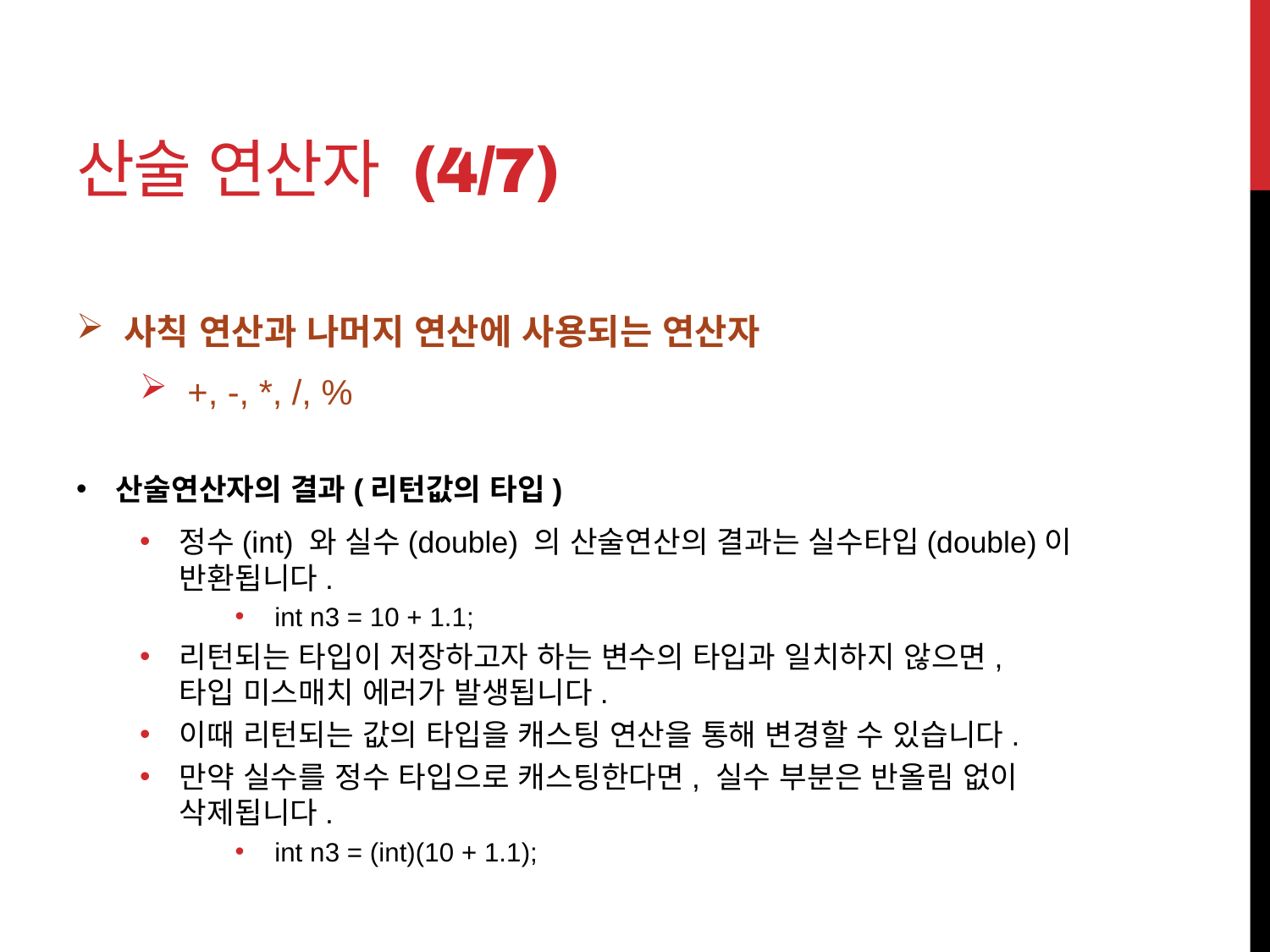

# 산술 연산자 (4/7)

사칙 연산과 나머지 연산에 사용되는 연산자
+, -, *, /, %

산술연산자의 결과(리턴값의 타입)
정수(int) 와 실수(double) 의 산술연산의 결과는 실수타입(double)이 반환됩니다.
int n3 = 10 + 1.1;
리턴되는 타입이 저장하고자 하는 변수의 타입과 일치하지 않으면,
타입 미스매치 에러가 발생됩니다.
이때 리턴되는 값의 타입을 캐스팅 연산을 통해 변경할 수 있습니다.
만약 실수를 정수 타입으로 캐스팅한다면, 실수 부분은 반올림 없이
삭제됩니다.
int n3 = (int)(10 + 1.1);